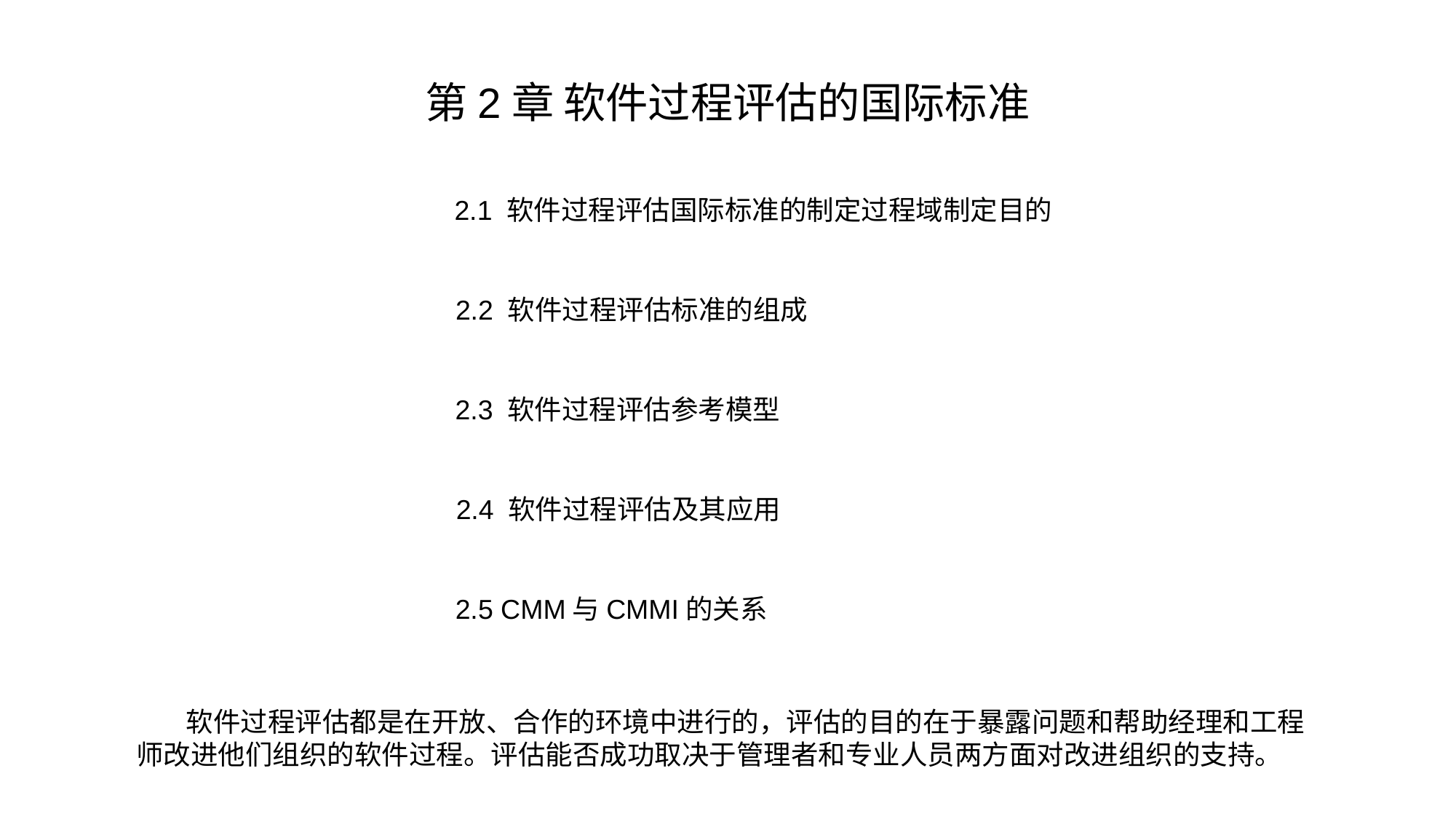

第2章 软件过程评估的国际标准
2.1 软件过程评估国际标准的制定过程域制定目的
2.2 软件过程评估标准的组成
2.3 软件过程评估参考模型
2.4 软件过程评估及其应用
2.5 CMM与CMMI的关系
       软件过程评估都是在开放、合作的环境中进行的，评估的目的在于暴露问题和帮助经理和工程师改进他们组织的软件过程。评估能否成功取决于管理者和专业人员两方面对改进组织的支持。